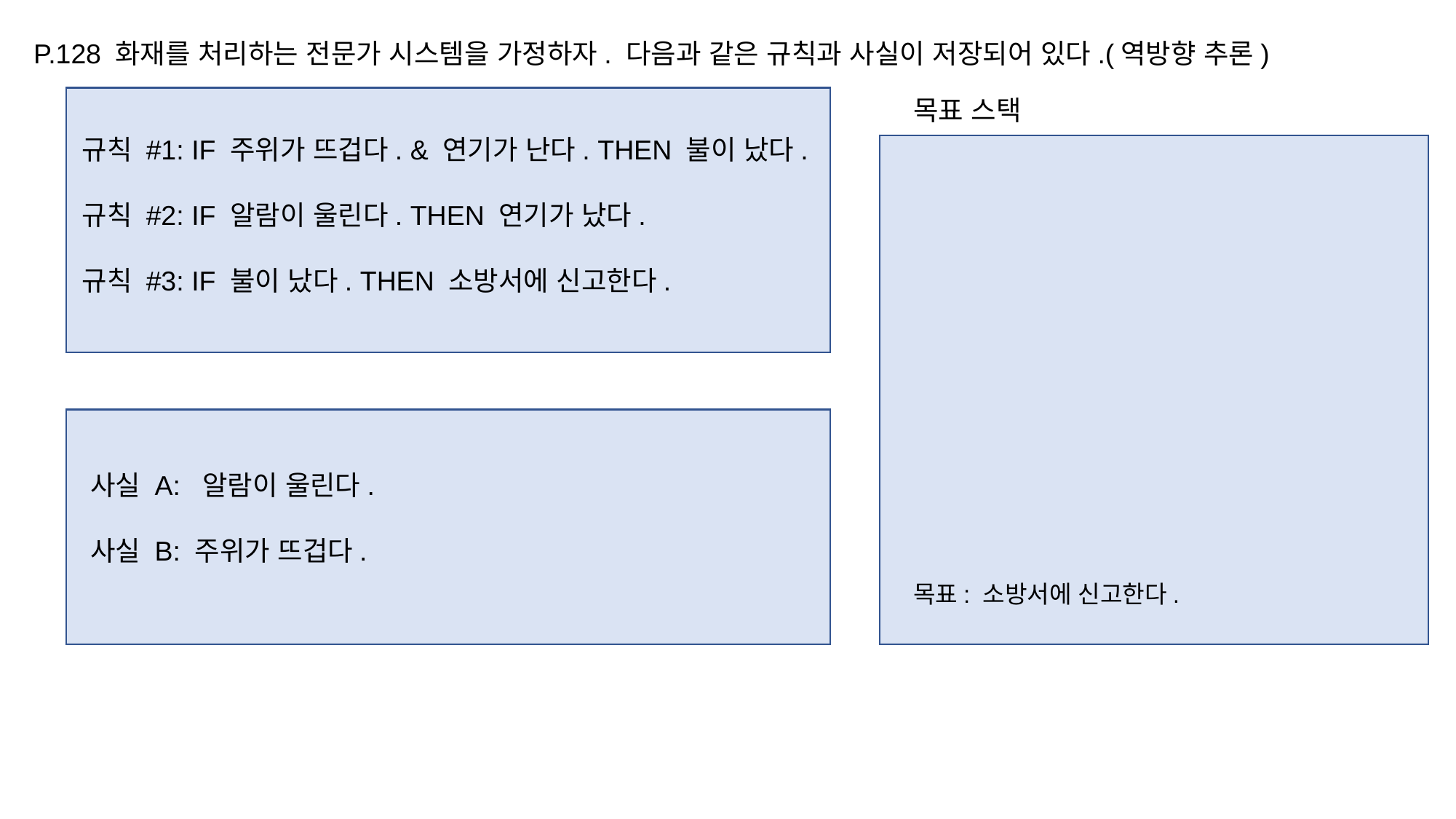

# P.128 화재를 처리하는 전문가 시스템을 가정하자. 다음과 같은 규칙과 사실이 저장되어 있다.(역방향 추론)

목표 스택

규칙 #1: IF 주위가 뜨겁다. & 연기가 난다. THEN 불이 났다.

규칙 #2: IF 알람이 울린다. THEN 연기가 났다.

규칙 #3: IF 불이 났다. THEN 소방서에 신고한다.

사실 A:  알람이 울린다.

사실 B: 주위가 뜨겁다.
목표: 소방서에 신고한다.